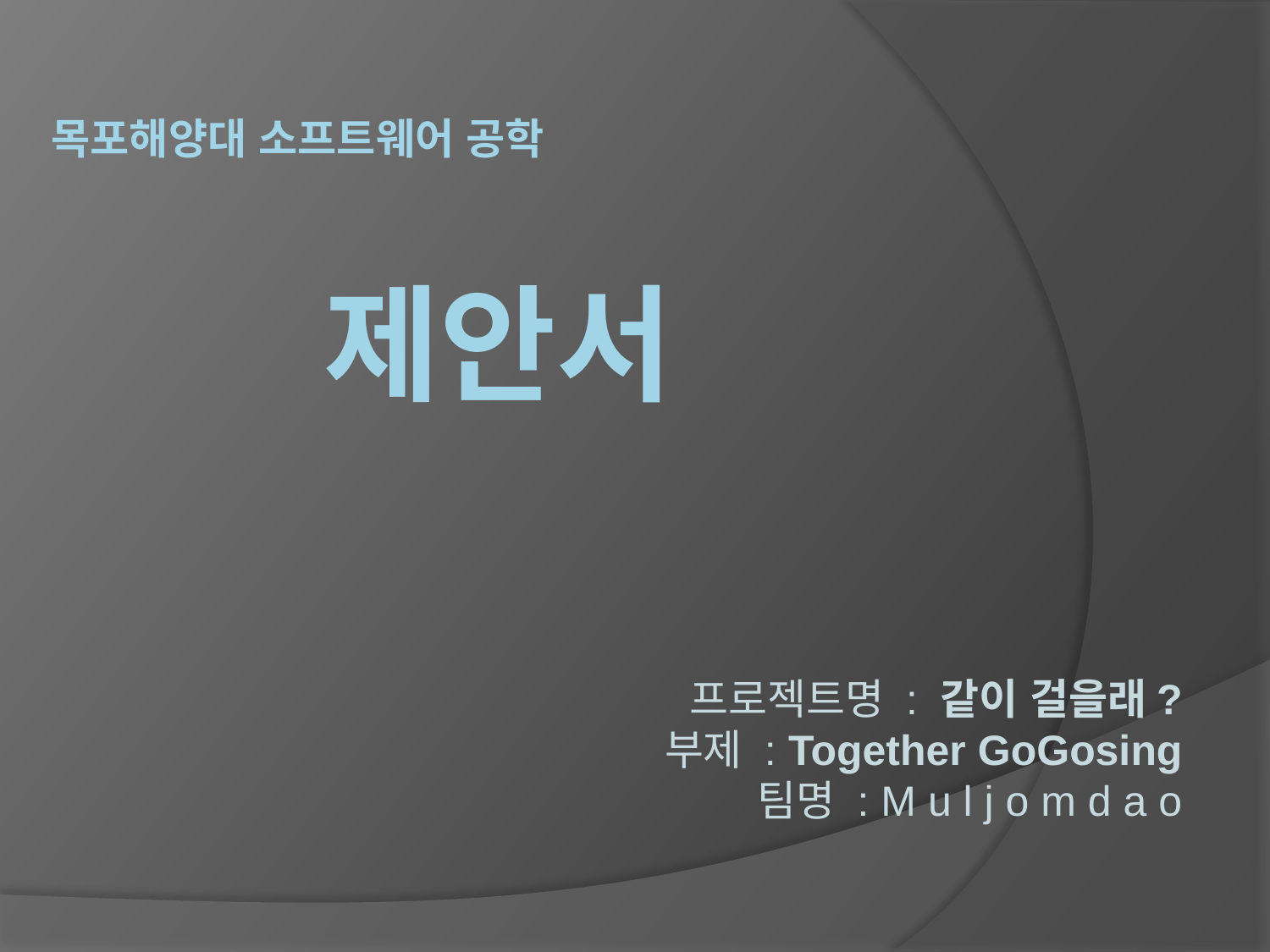

# 목포해양대 소프트웨어 공학 제안서
프로젝트명 : 같이 걸을래?
부제 : Together GoGosing
팀명 : M u l j o m d a o